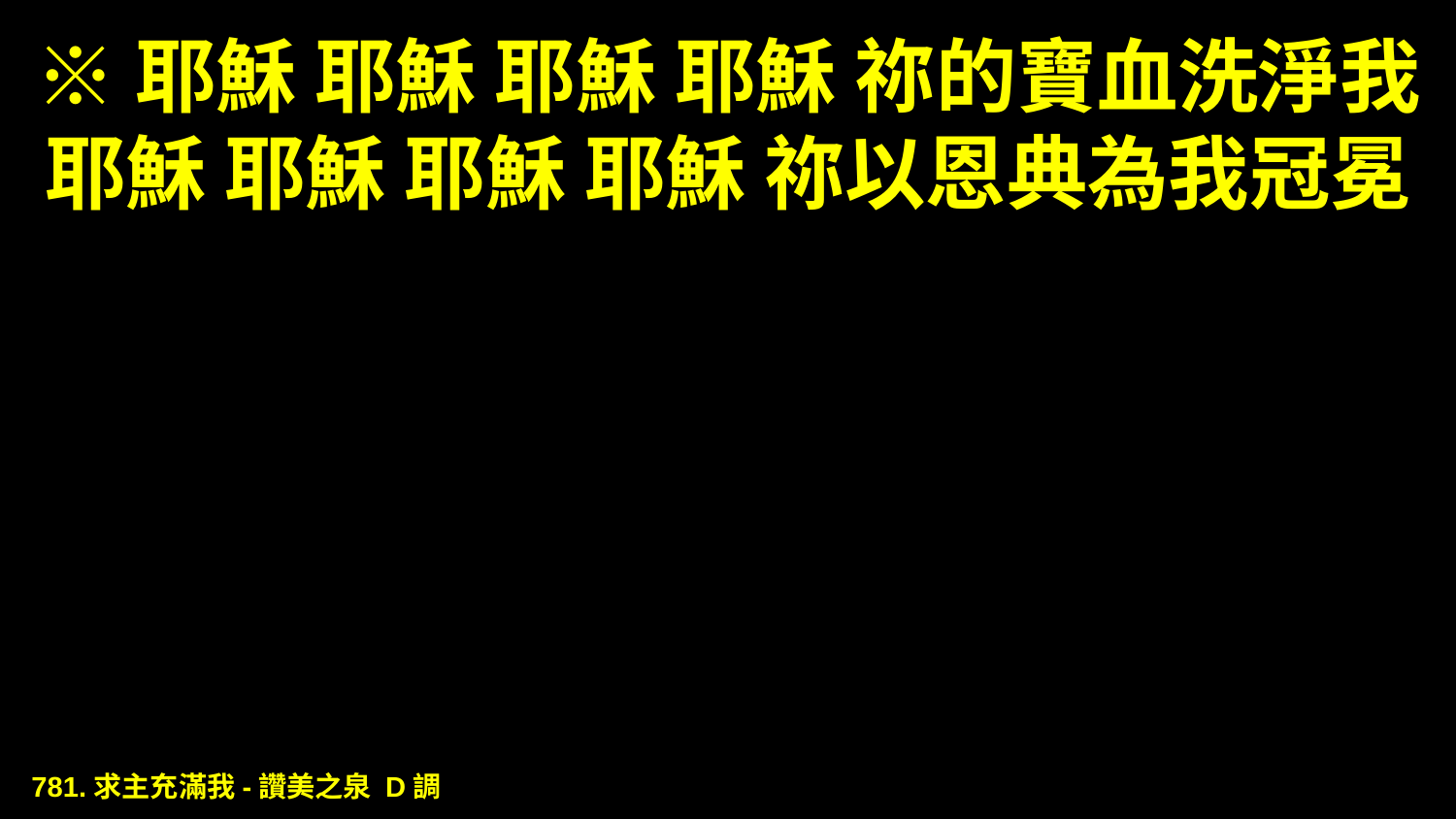

# ※耶穌 耶穌 耶穌 耶穌 祢的寶血洗淨我 耶穌 耶穌 耶穌 耶穌 祢以恩典為我冠冕
781.求主充滿我-讚美之泉 D調